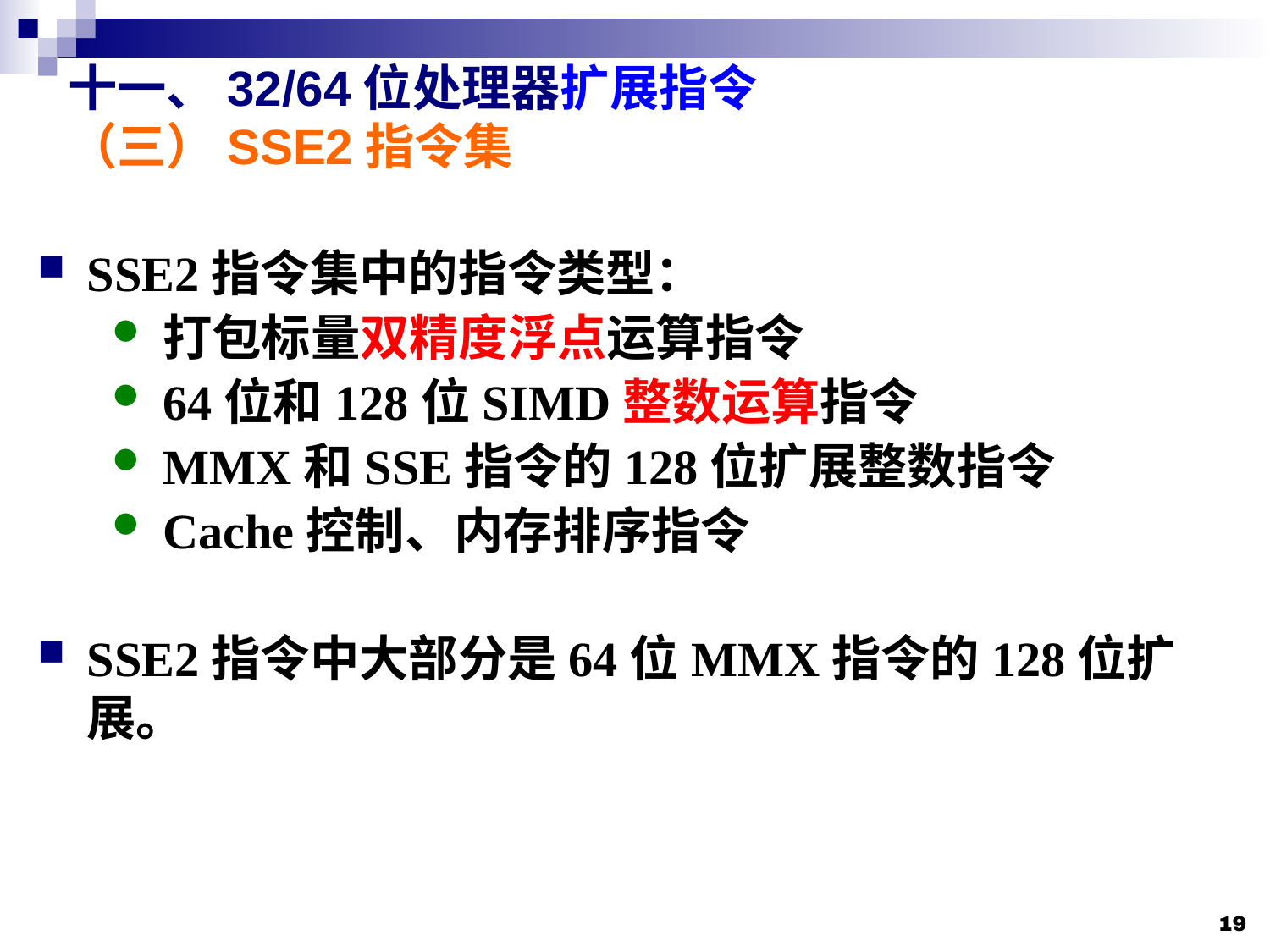

# 十一、32/64位处理器扩展指令 （三）SSE2指令集
SSE2指令集中的指令类型：
打包标量双精度浮点运算指令
64位和128位SIMD整数运算指令
MMX和SSE指令的128位扩展整数指令
Cache控制、内存排序指令

SSE2指令中大部分是64位MMX指令的128位扩展。
19